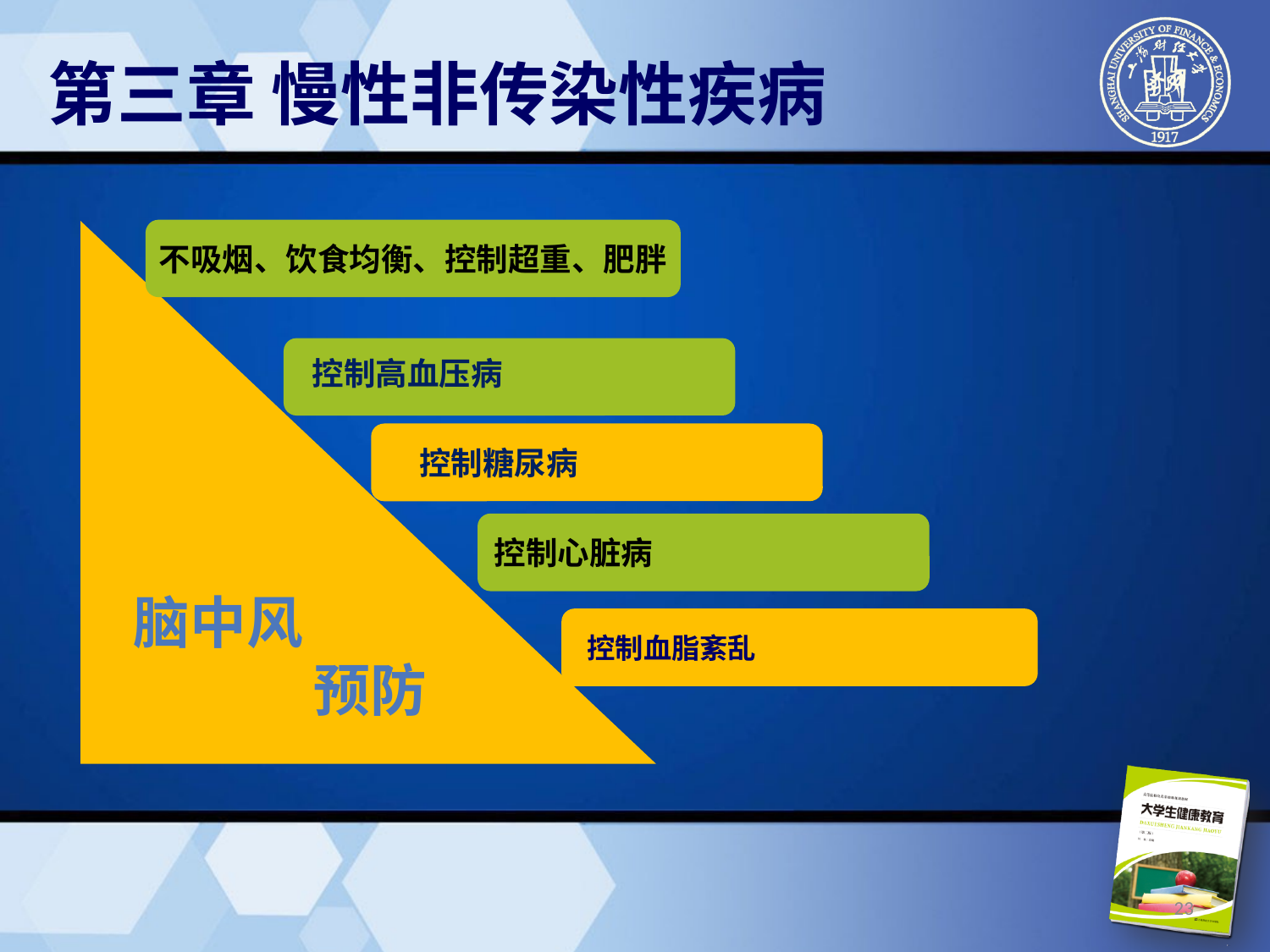

第三章 慢性非传染性疾病

不吸烟、饮食均衡、控制超重、肥胖

控制高血压病

控制糖尿病
控制心脏病

    脑中风
      预防

控制血脂紊乱
23